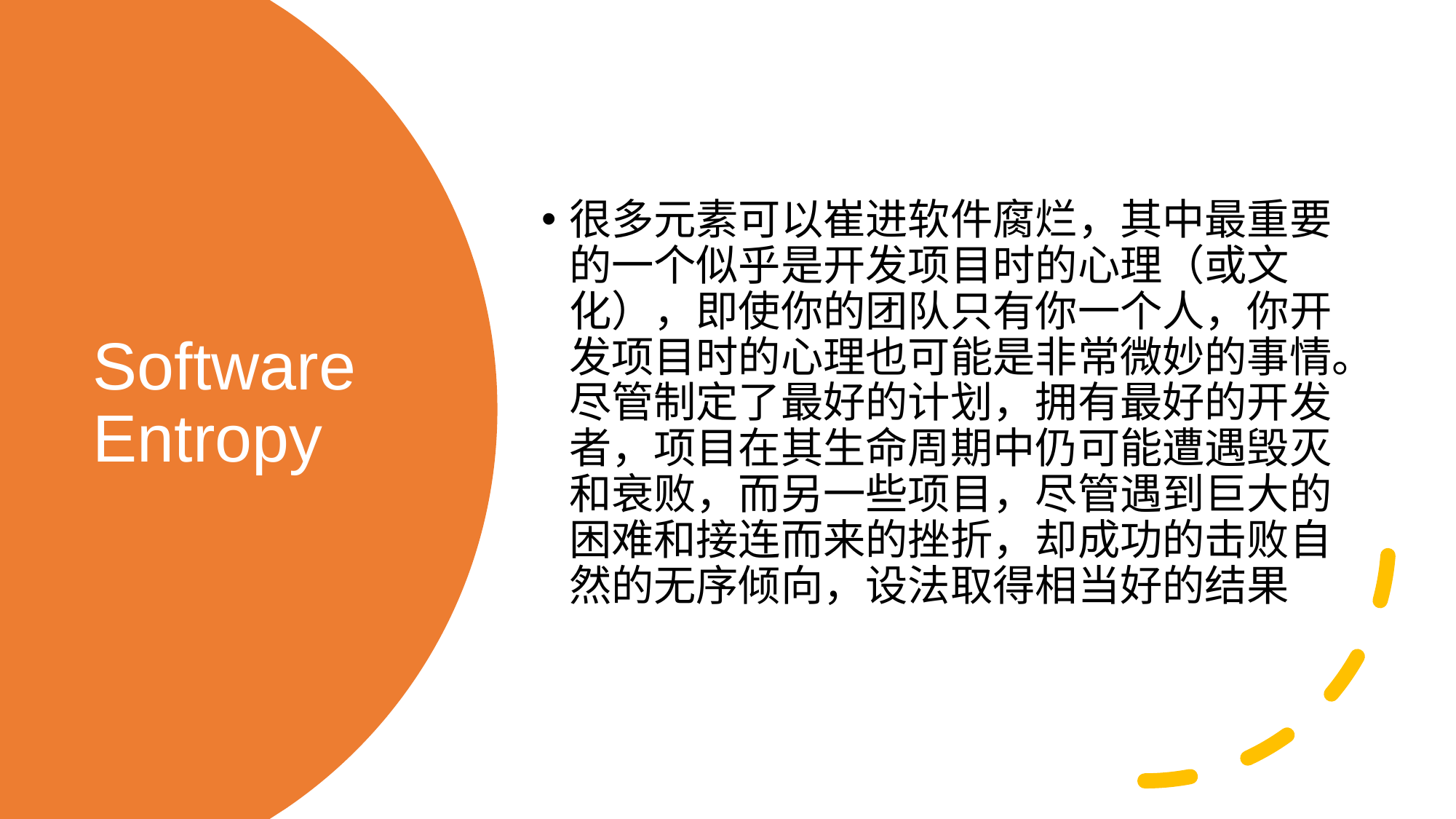

很多元素可以崔进软件腐烂，其中最重要的一个似乎是开发项目时的心理（或文化），即使你的团队只有你一个人，你开发项目时的心理也可能是非常微妙的事情。尽管制定了最好的计划，拥有最好的开发者，项目在其生命周期中仍可能遭遇毁灭和衰败，而另一些项目，尽管遇到巨大的困难和接连而来的挫折，却成功的击败自然的无序倾向，设法取得相当好的结果
# Software Entropy